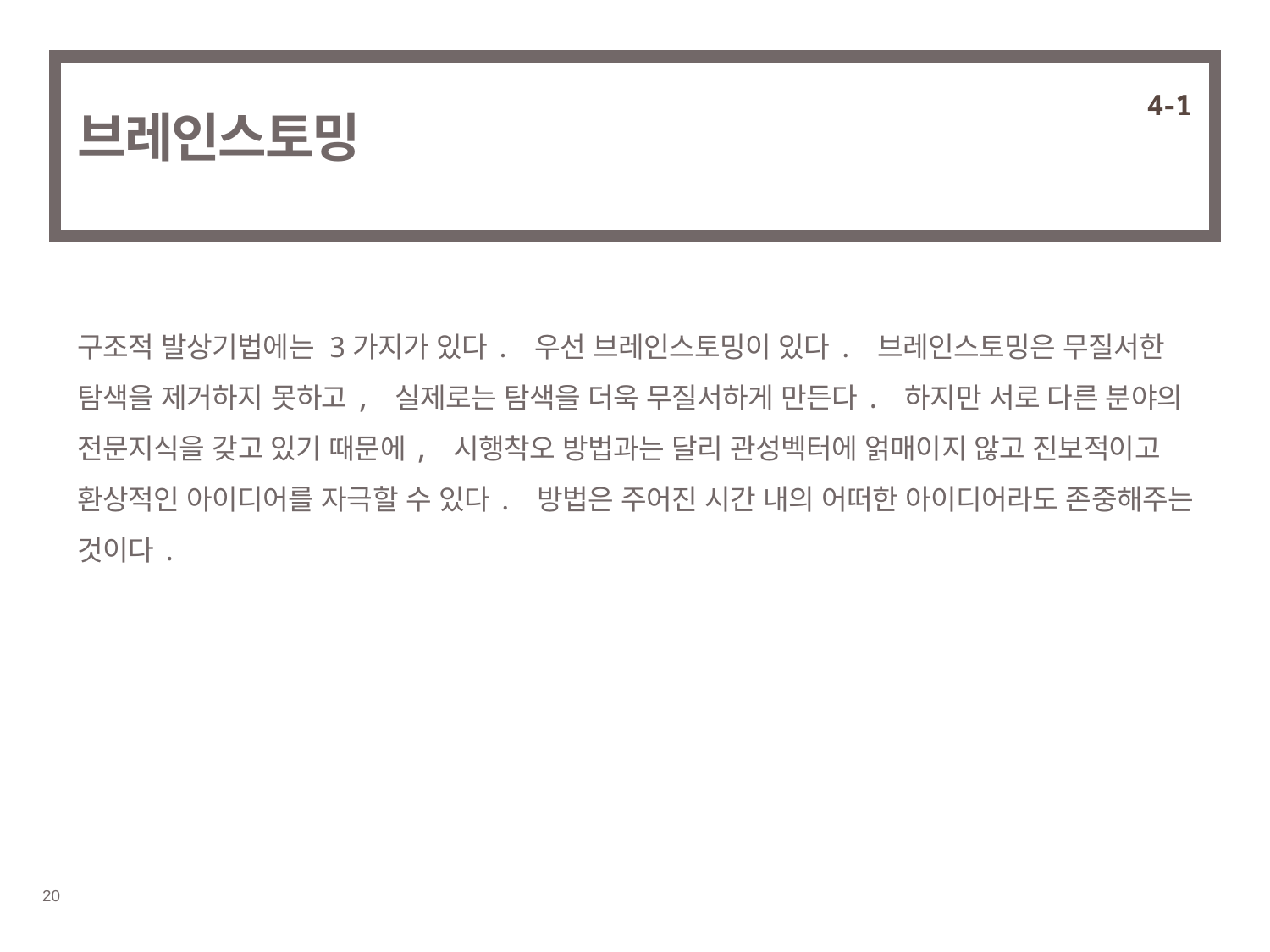

4-1

# 브레인스토밍
구조적 발상기법에는 3가지가 있다. 우선 브레인스토밍이 있다. 브레인스토밍은 무질서한 탐색을 제거하지 못하고, 실제로는 탐색을 더욱 무질서하게 만든다. 하지만 서로 다른 분야의 전문지식을 갖고 있기 때문에, 시행착오 방법과는 달리 관성벡터에 얽매이지 않고 진보적이고 환상적인 아이디어를 자극할 수 있다. 방법은 주어진 시간 내의 어떠한 아이디어라도 존중해주는 것이다.